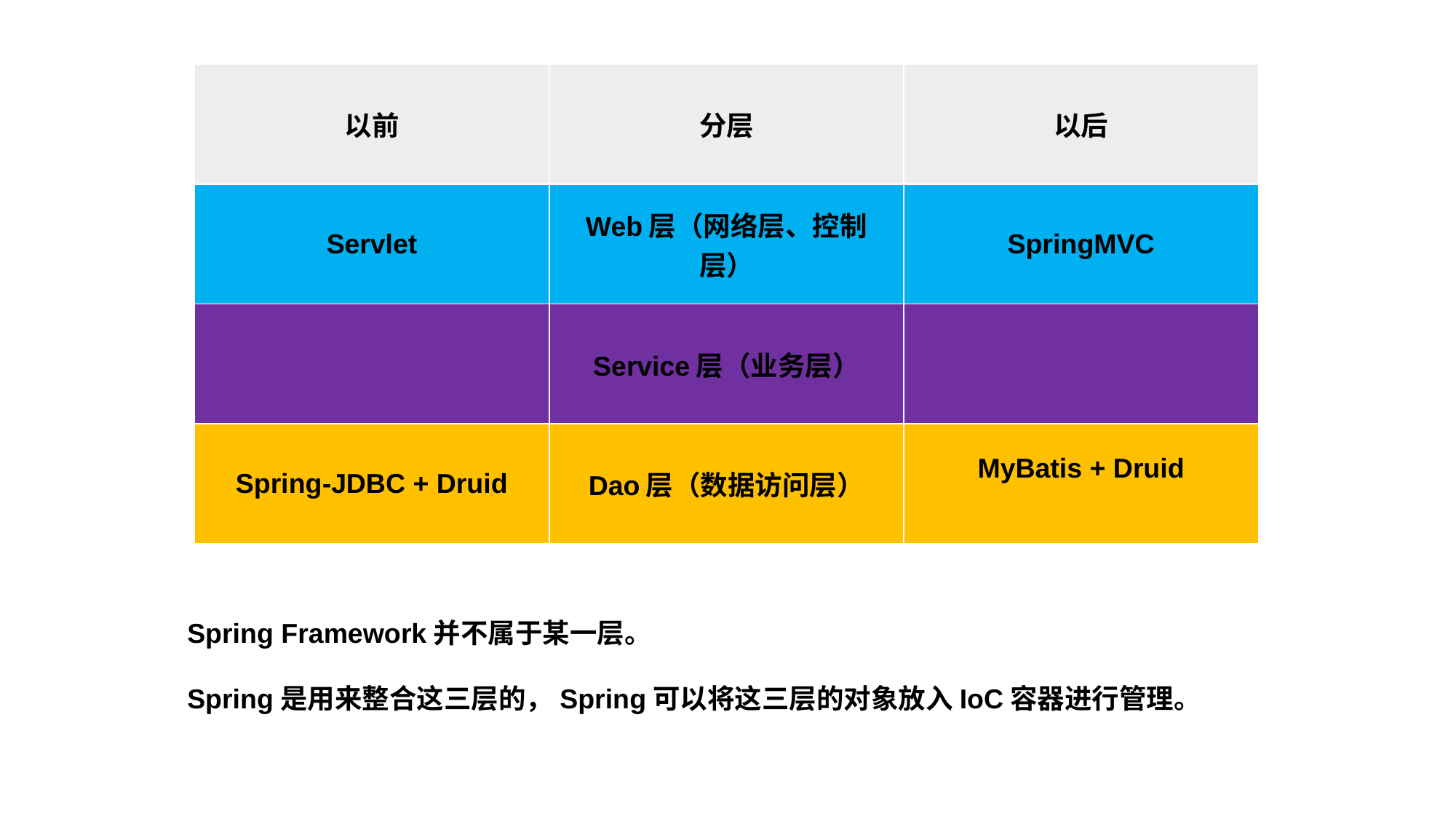

| 以前 | 分层 | 以后 |
| --- | --- | --- |
| Servlet | Web层（网络层、控制层） | SpringMVC |
|  | Service层（业务层） |  |
| Spring-JDBC + Druid | Dao层（数据访问层） | MyBatis + Druid |
Spring Framework并不属于某一层。

Spring是用来整合这三层的，Spring可以将这三层的对象放入IoC容器进行管理。